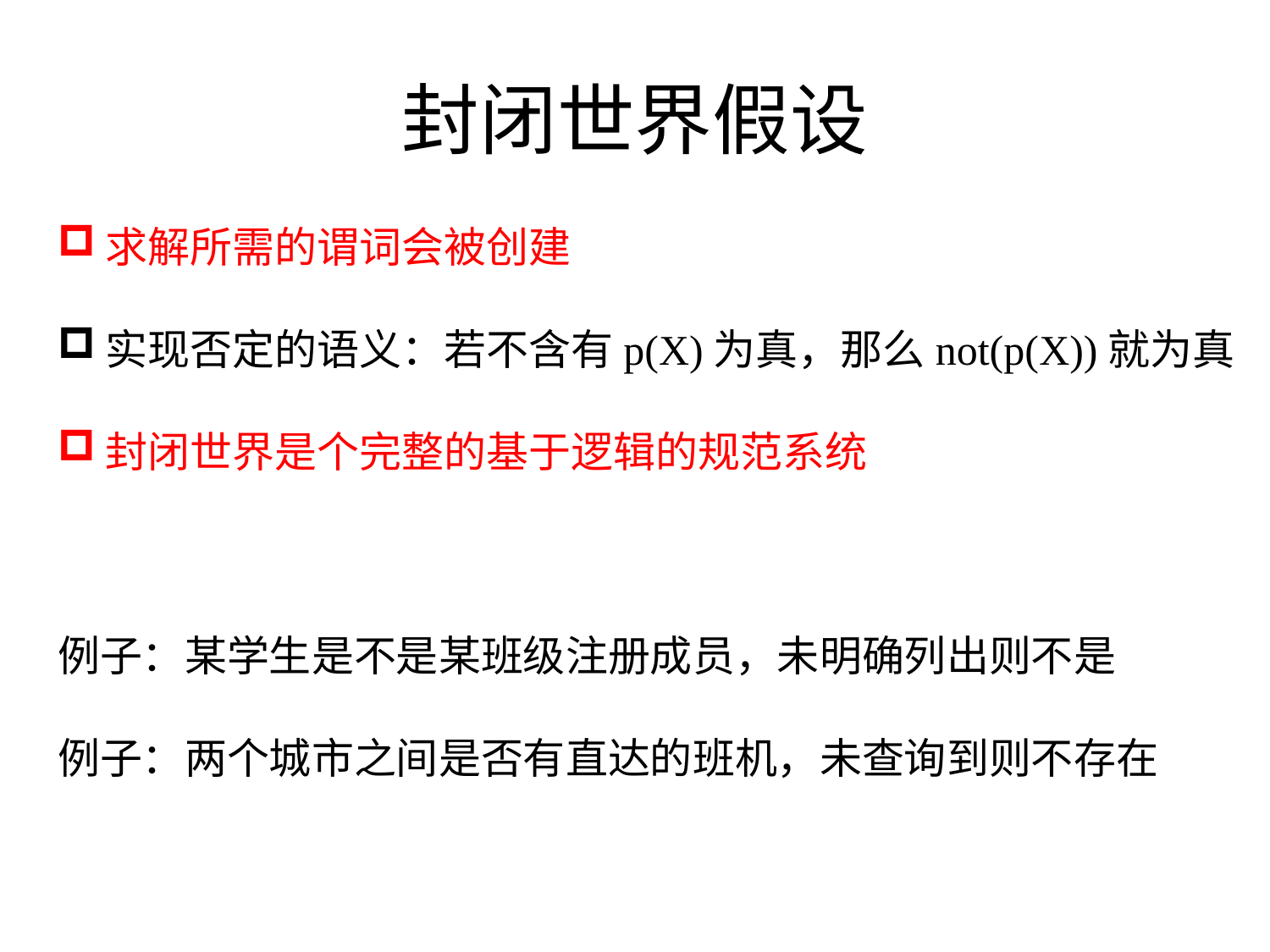

# 封闭世界假设
求解所需的谓词会被创建
实现否定的语义：若不含有p(X)为真，那么not(p(X))就为真
封闭世界是个完整的基于逻辑的规范系统

例子：某学生是不是某班级注册成员，未明确列出则不是
例子：两个城市之间是否有直达的班机，未查询到则不存在